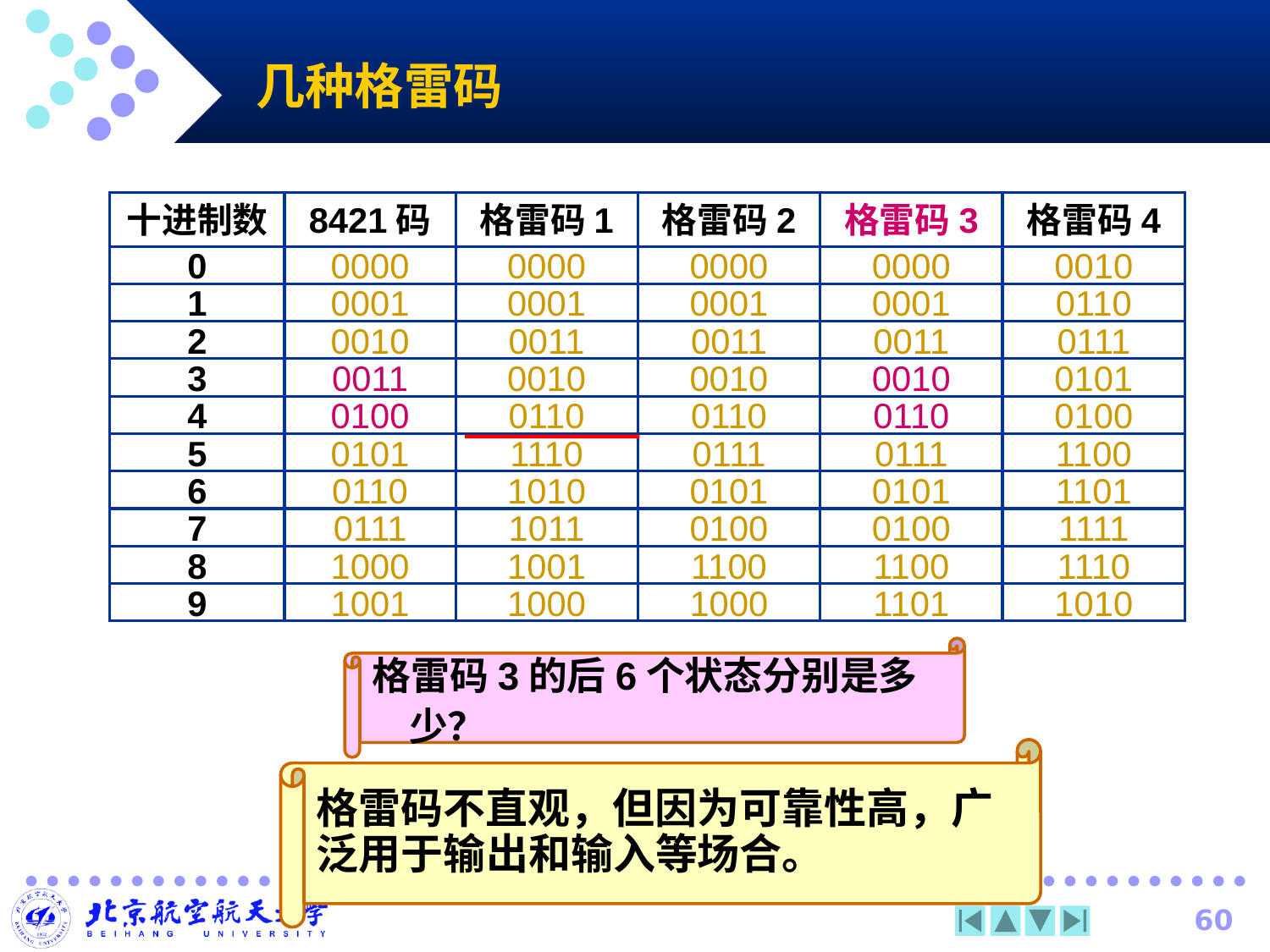

# 几种格雷码
十进制数

8421码

格雷码1

格雷码2

格雷码3

格雷码4

0

0000

0000

0000

0000

0010

1

0001

0001

0001

0001

0110

2

0010

0011

0011

0011

0111

3

0011

0010

0010

0010

0101

4

0100

0110

0110

0110

0100

5

0101

1110

0111

0111

1100

6

0110

1010

0101

0101

1101

7

0111

1011

0100

0100

1111

8

1000

1001

1100

1100

1110

9

1001

1000

1000

1101

1010

格雷码3的后6个状态分别是多少？
格雷码不直观，但因为可靠性高，广泛用于输出和输入等场合。
60